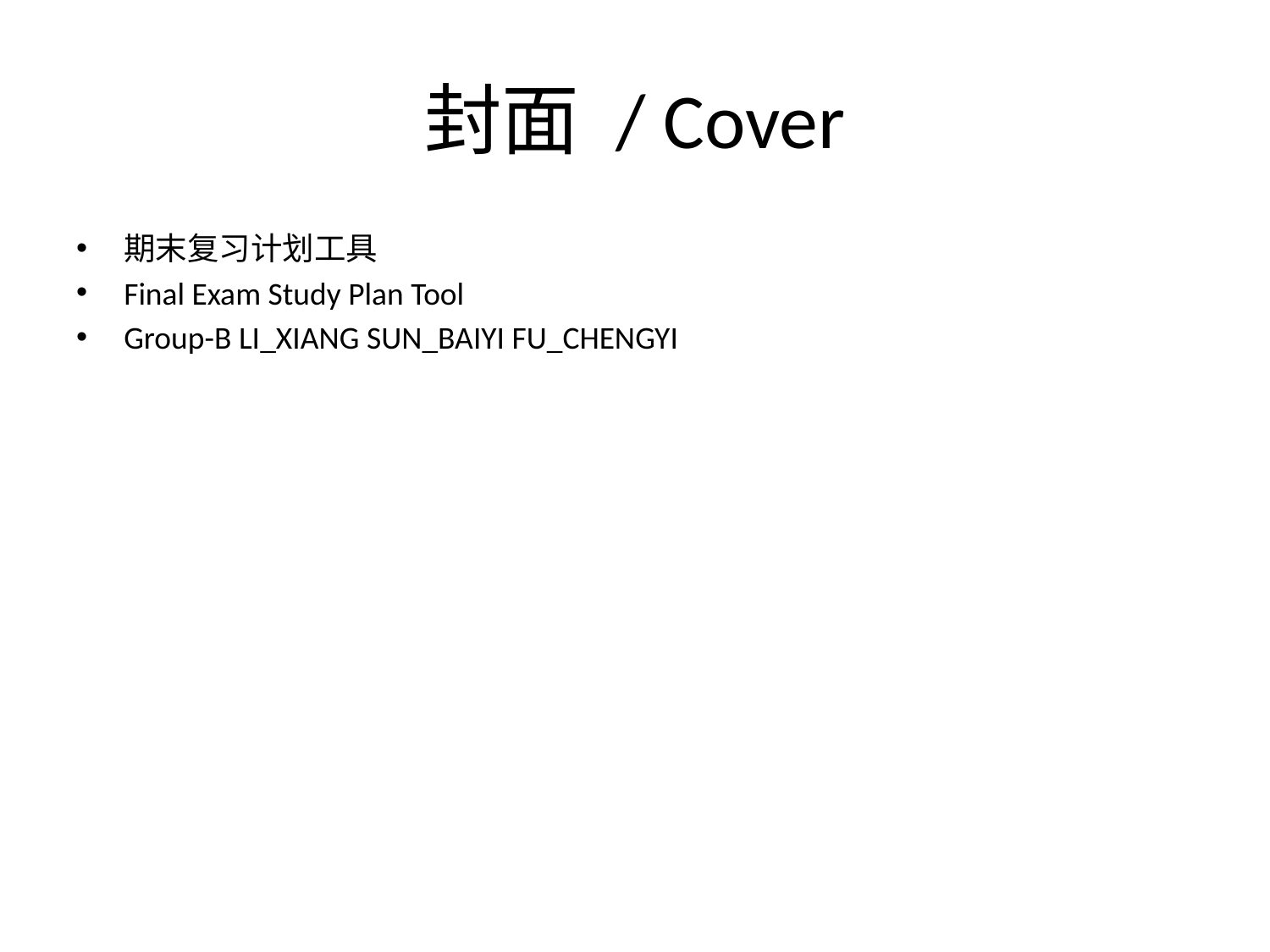

# 封面 / Cover
期末复习计划工具
Final Exam Study Plan Tool
Group-B LI_XIANG SUN_BAIYI FU_CHENGYI